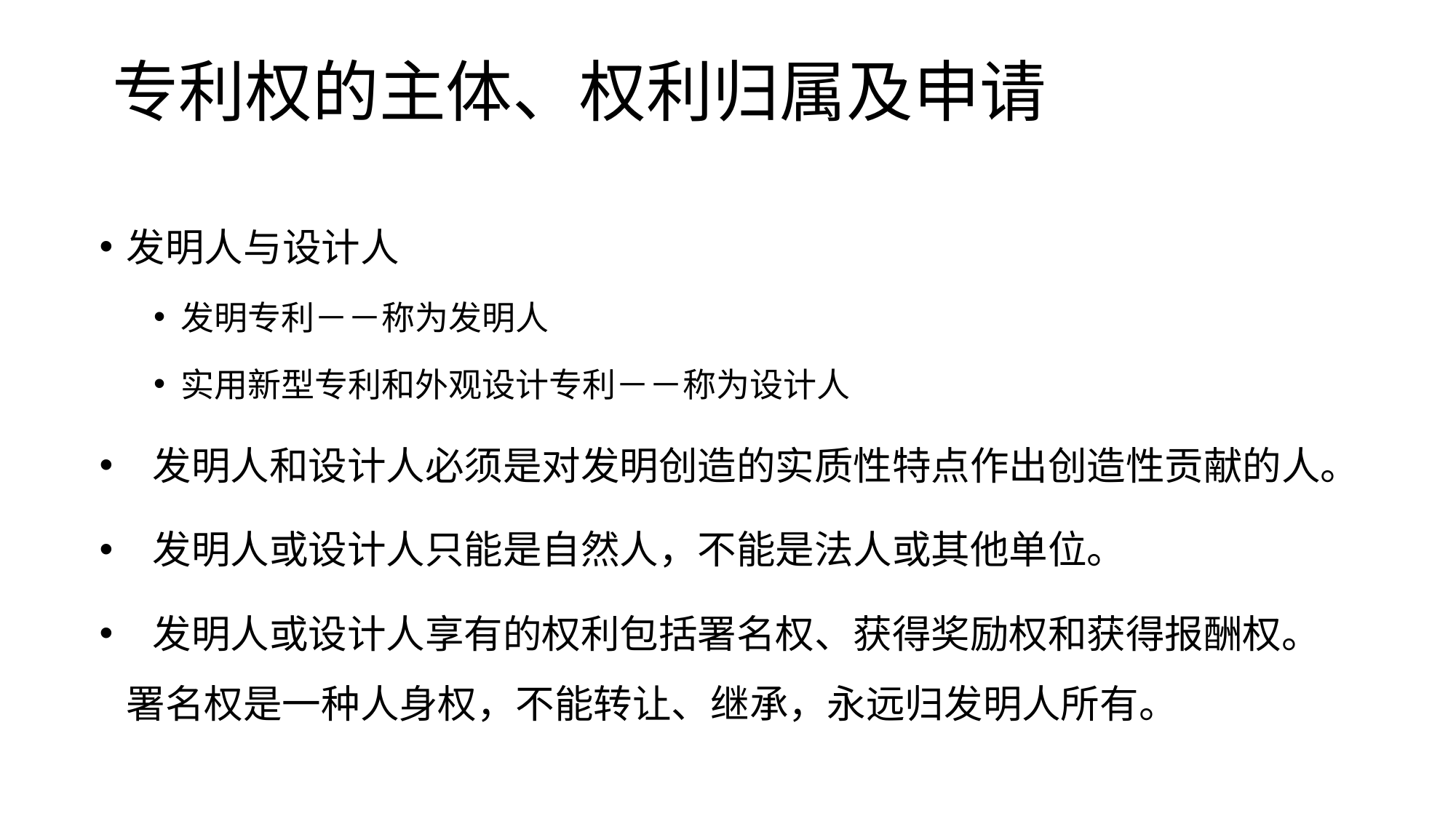

# 专利权的主体、权利归属及申请
发明人与设计人
发明专利－－称为发明人
实用新型专利和外观设计专利－－称为设计人
  发明人和设计人必须是对发明创造的实质性特点作出创造性贡献的人。
  发明人或设计人只能是自然人，不能是法人或其他单位。
  发明人或设计人享有的权利包括署名权、获得奖励权和获得报酬权。署名权是一种人身权，不能转让、继承，永远归发明人所有。